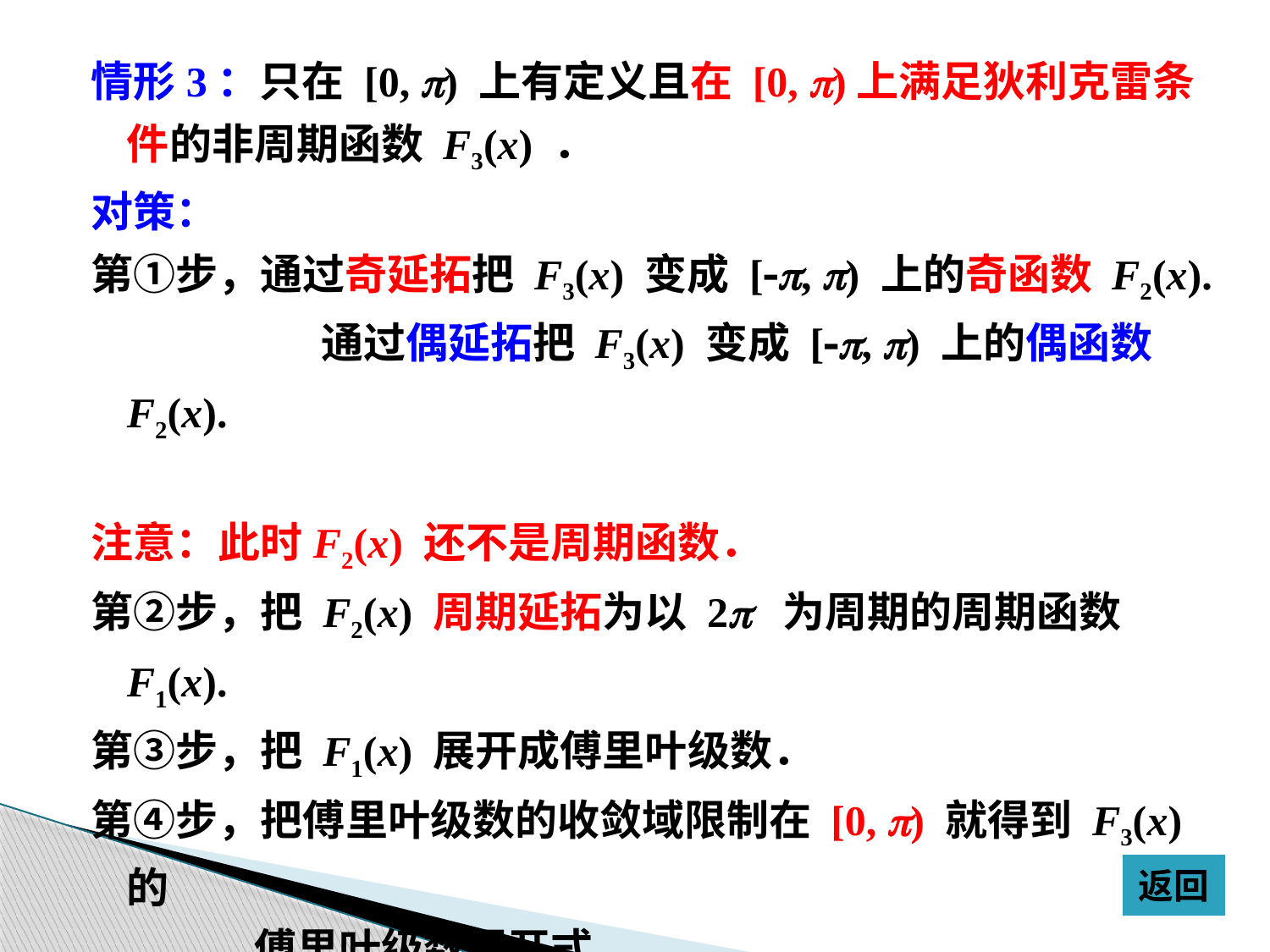

情形3：只在 [0, π) 上有定义且在 [0, π)上满足狄利克雷条件的非周期函数 F3(x) ．
对策：
第①步，通过奇延拓把 F3(x) 变成 [−π, π) 上的奇函数 F2(x).
		      通过偶延拓把 F3(x) 变成 [−π, π) 上的偶函数 F2(x).

注意：此时F2(x) 还不是周期函数．
第②步，把 F2(x) 周期延拓为以 2π 为周期的周期函数 F1(x).
第③步，把 F1(x) 展开成傅里叶级数．
第④步，把傅里叶级数的收敛域限制在 [0, π) 就得到 F3(x) 的
                傅里叶级数展开式．
说明：奇延拓  ⇒  奇函数 ⇒  正弦级数；
            偶延拓  ⇒  偶函数 ⇒  余弦级数．
返回